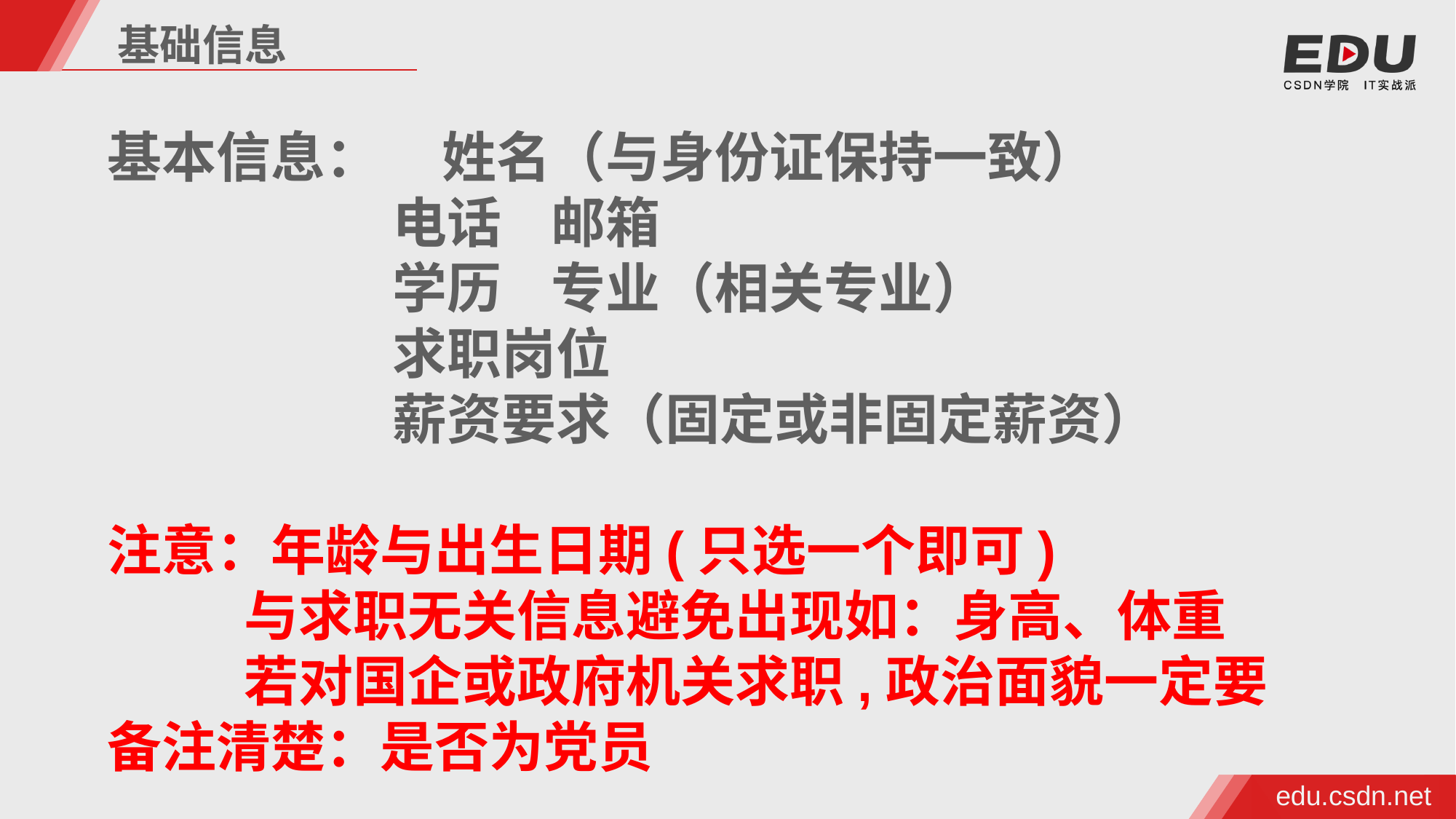

基础信息
基本信息：     姓名（与身份证保持一致）
                      电话    邮箱
                      学历    专业（相关专业）
                      求职岗位
                      薪资要求（固定或非固定薪资）

注意：年龄与出生日期(只选一个即可)
          与求职无关信息避免出现如：身高、体重
          若对国企或政府机关求职,政治面貌一定要备注清楚：是否为党员
edu.csdn.net